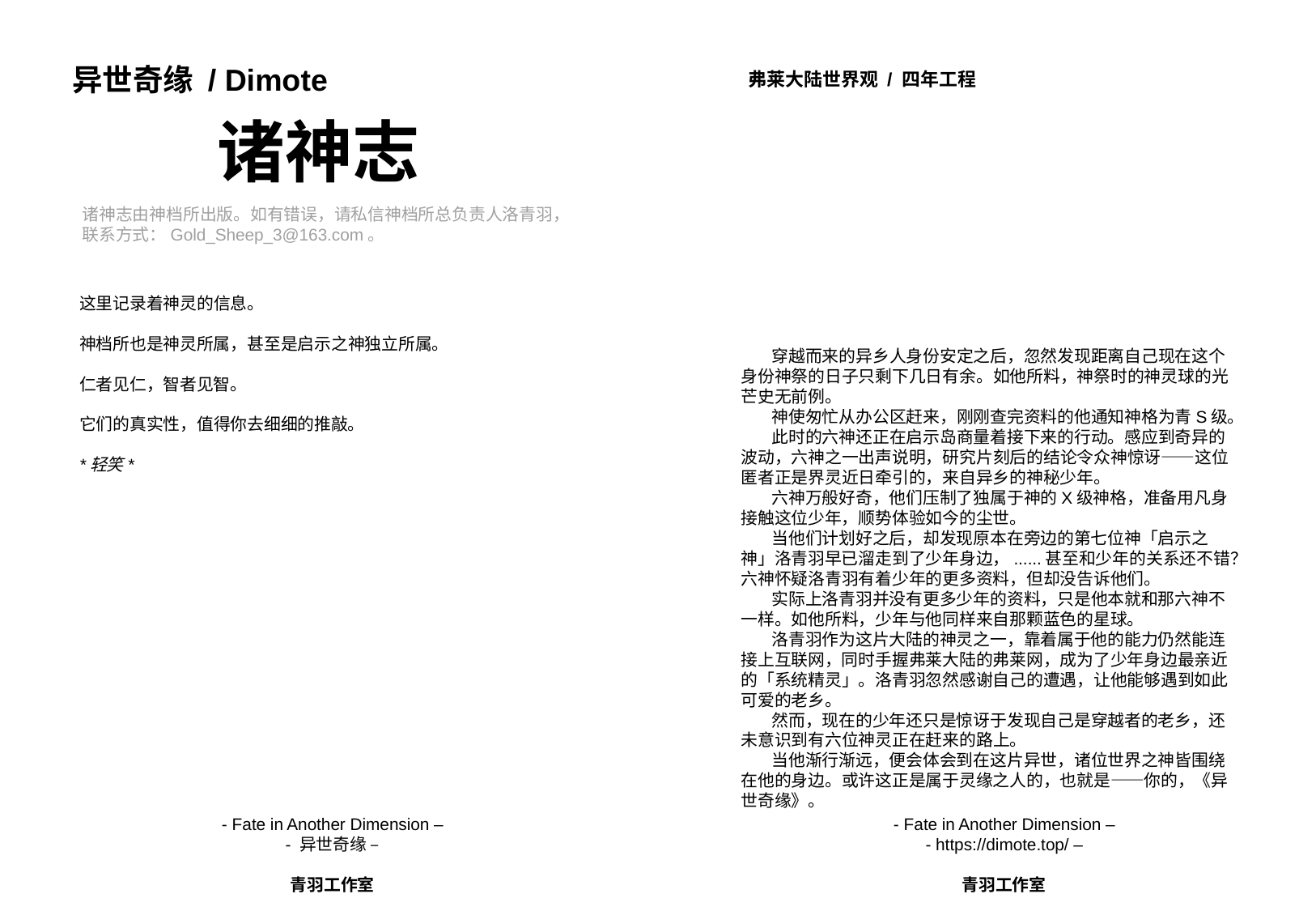

异世奇缘 / Dimote
弗莱大陆世界观 / 四年工程
诸神志
诸神志由神档所出版。如有错误，请私信神档所总负责人洛青羽，联系方式：Gold_Sheep_3@163.com。
这里记录着神灵的信息。

神档所也是神灵所属，甚至是启示之神独立所属。

仁者见仁，智者见智。

它们的真实性，值得你去细细的推敲。

*轻笑*
       穿越而来的异乡人身份安定之后，忽然发现距离自己现在这个身份神祭的日子只剩下几日有余。如他所料，神祭时的神灵球的光芒史无前例。
       神使匆忙从办公区赶来，刚刚查完资料的他通知神格为青S级。
       此时的六神还正在启示岛商量着接下来的行动。感应到奇异的波动，六神之一出声说明，研究片刻后的结论令众神惊讶——这位匿者正是界灵近日牵引的，来自异乡的神秘少年。
       六神万般好奇，他们压制了独属于神的X级神格，准备用凡身接触这位少年，顺势体验如今的尘世。
       当他们计划好之后，却发现原本在旁边的第七位神「启示之神」洛青羽早已溜走到了少年身边，......甚至和少年的关系还不错？六神怀疑洛青羽有着少年的更多资料，但却没告诉他们。
       实际上洛青羽并没有更多少年的资料，只是他本就和那六神不一样。如他所料，少年与他同样来自那颗蓝色的星球。
       洛青羽作为这片大陆的神灵之一，靠着属于他的能力仍然能连接上互联网，同时手握弗莱大陆的弗莱网，成为了少年身边最亲近的「系统精灵」。洛青羽忽然感谢自己的遭遇，让他能够遇到如此可爱的老乡。
       然而，现在的少年还只是惊讶于发现自己是穿越者的老乡，还未意识到有六位神灵正在赶来的路上。
       当他渐行渐远，便会体会到在这片异世，诸位世界之神皆围绕在他的身边。或许这正是属于灵缘之人的，也就是——你的，《异世奇缘》。
- Fate in Another Dimension –
- 异世奇缘 –

青羽工作室
- Fate in Another Dimension –
- https://dimote.top/ –

青羽工作室